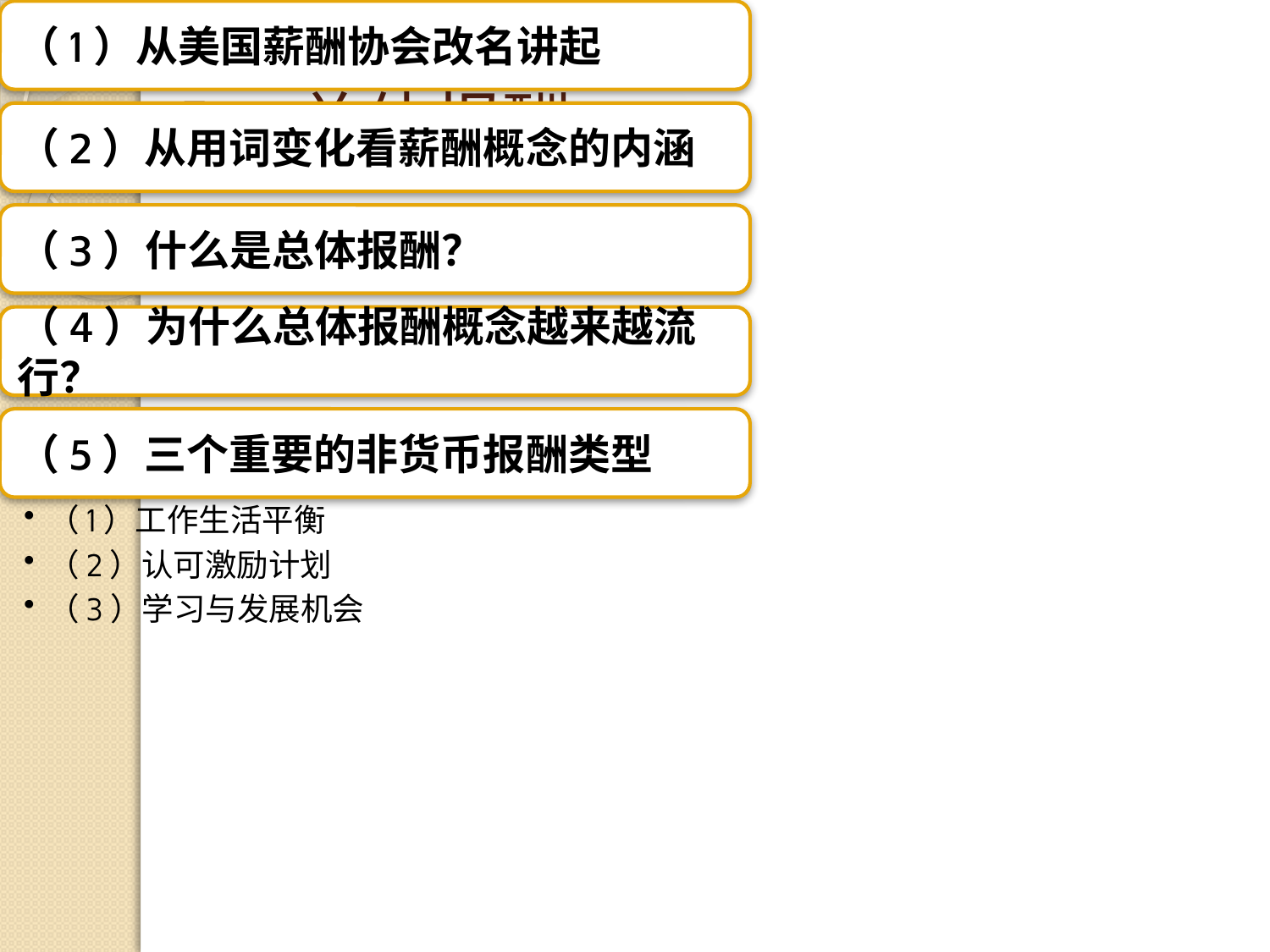

# 5、总体报酬
（1）从美国薪酬协会改名讲起
（2）从用词变化看薪酬概念的内涵
（3）什么是总体报酬？
（4）为什么总体报酬概念越来越流行？
（5）三个重要的非货币报酬类型
（1）工作生活平衡
（2）认可激励计划
（3）学习与发展机会